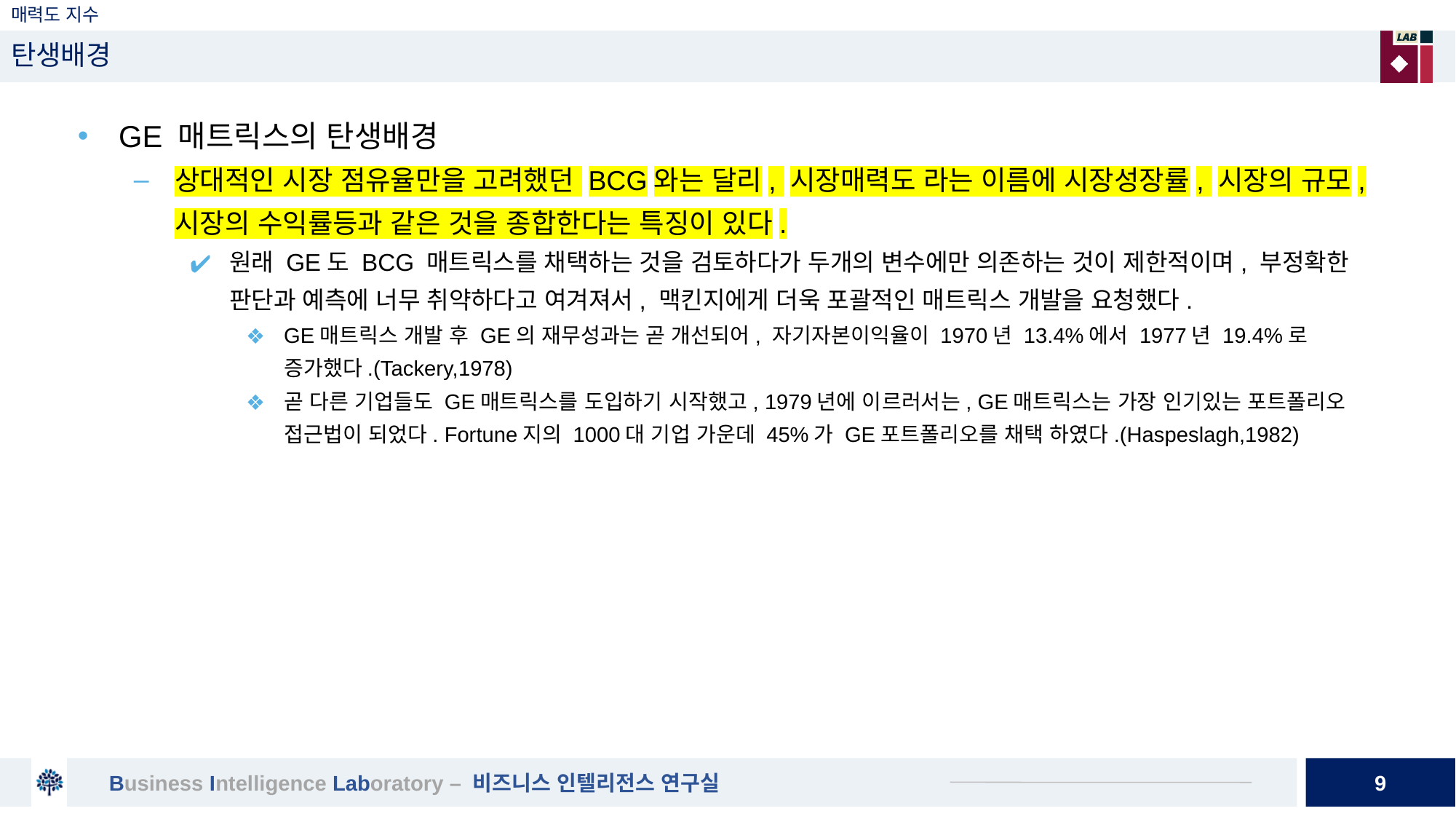

# 매력도 지수
탄생배경
GE 매트릭스의 탄생배경
상대적인 시장 점유율만을 고려했던 BCG와는 달리, 시장매력도 라는 이름에 시장성장률, 시장의 규모, 시장의 수익률등과 같은 것을 종합한다는 특징이 있다.
원래 GE도 BCG 매트릭스를 채택하는 것을 검토하다가 두개의 변수에만 의존하는 것이 제한적이며, 부정확한 판단과 예측에 너무 취약하다고 여겨져서, 맥킨지에게 더욱 포괄적인 매트릭스 개발을 요청했다.
GE매트릭스 개발 후 GE의 재무성과는 곧 개선되어, 자기자본이익율이 1970년 13.4%에서 1977년 19.4%로 증가했다.(Tackery,1978)
곧 다른 기업들도 GE매트릭스를 도입하기 시작했고, 1979년에 이르러서는, GE매트릭스는 가장 인기있는 포트폴리오 접근법이 되었다. Fortune지의 1000대 기업 가운데 45%가 GE포트폴리오를 채택 하였다.(Haspeslagh,1982)
9